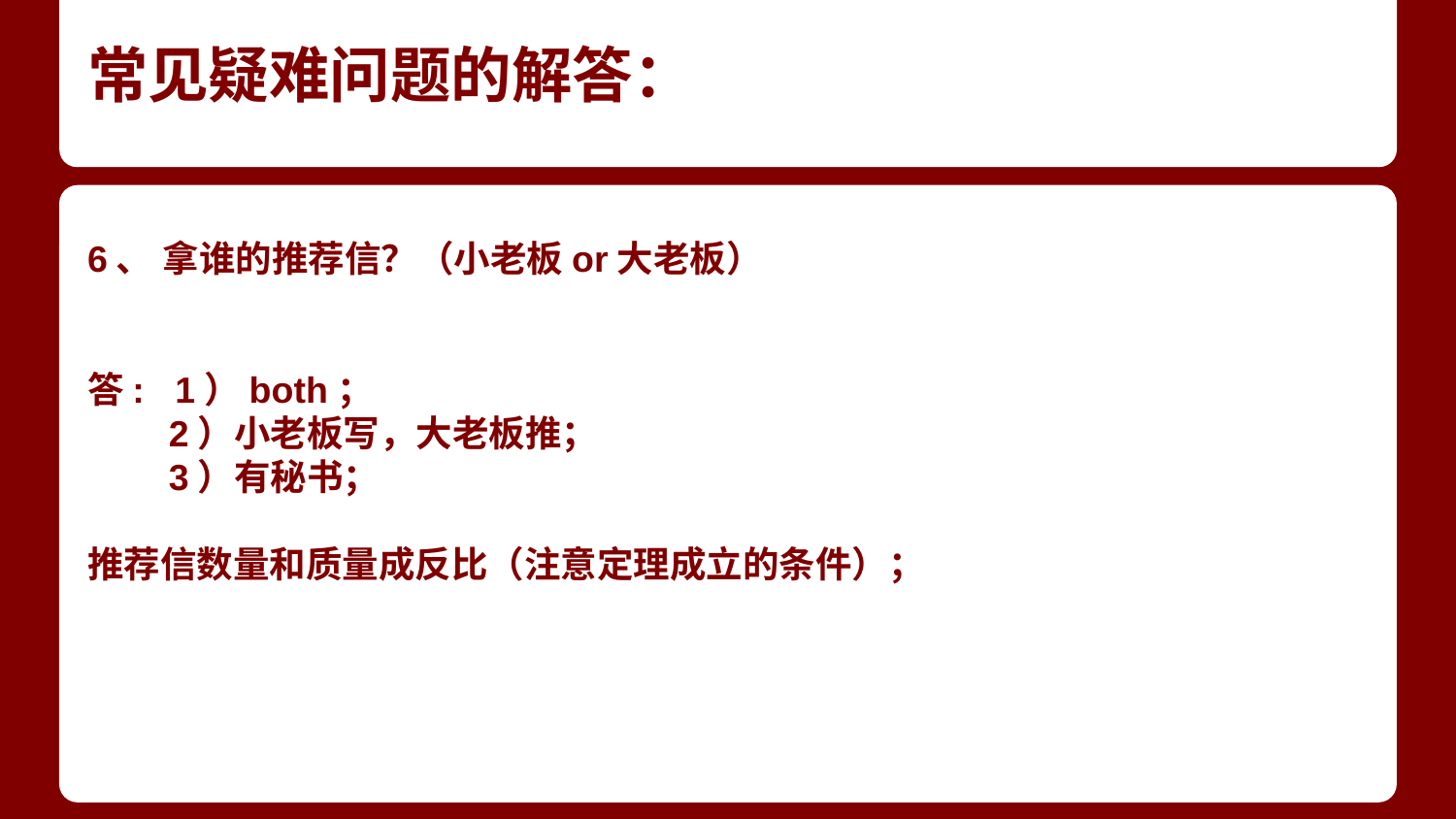

# 常见疑难问题的解答：
6、 拿谁的推荐信？（小老板or大老板）

答:   1）both；
        2）小老板写，大老板推；
        3）有秘书；

推荐信数量和质量成反比（注意定理成立的条件）；